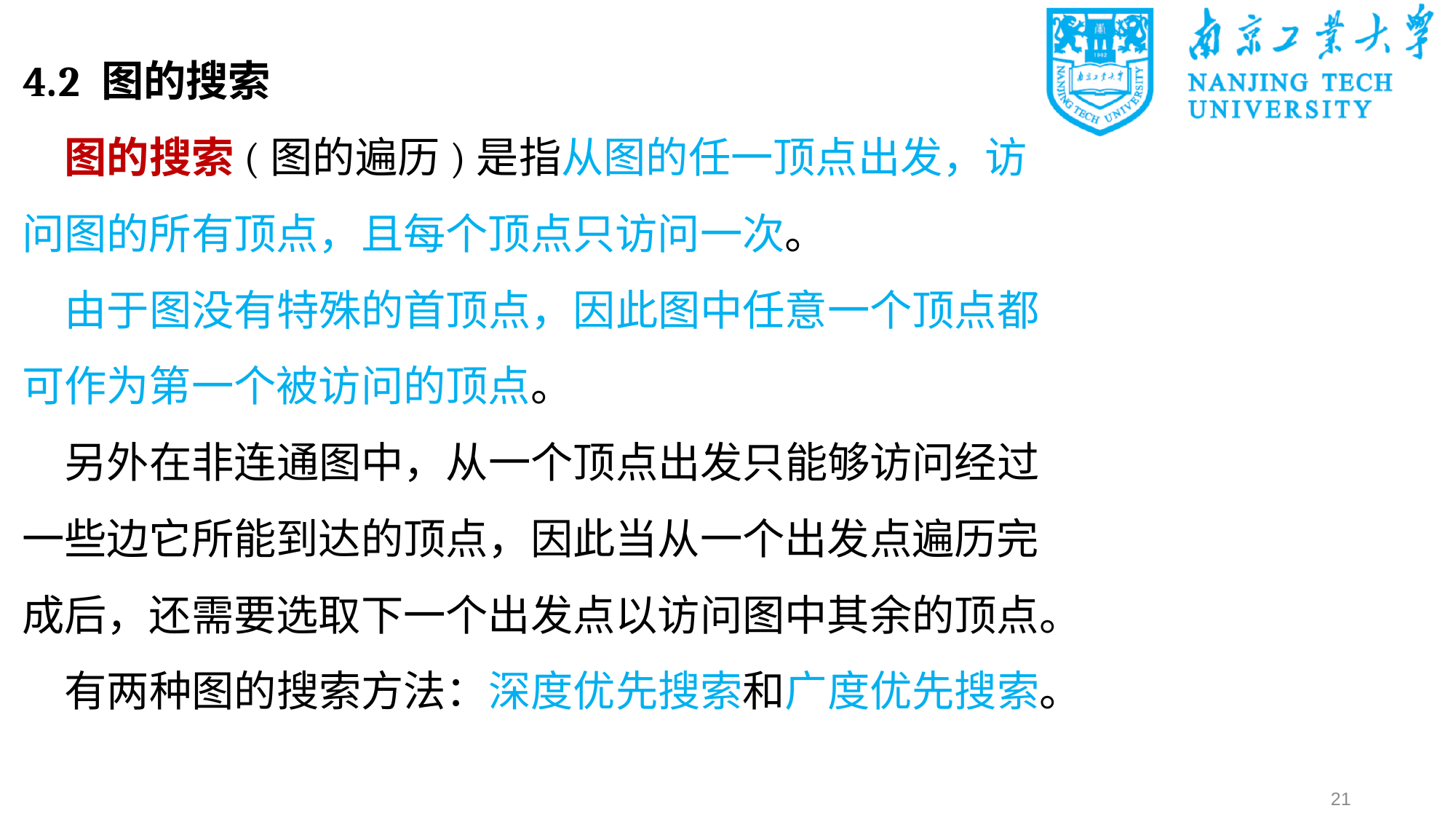

4.2 图的搜索
图的搜索(图的遍历)是指从图的任一顶点出发，访问图的所有顶点，且每个顶点只访问一次。
由于图没有特殊的首顶点，因此图中任意一个顶点都可作为第一个被访问的顶点。
另外在非连通图中，从一个顶点出发只能够访问经过一些边它所能到达的顶点，因此当从一个出发点遍历完成后，还需要选取下一个出发点以访问图中其余的顶点。
有两种图的搜索方法：深度优先搜索和广度优先搜索。
21